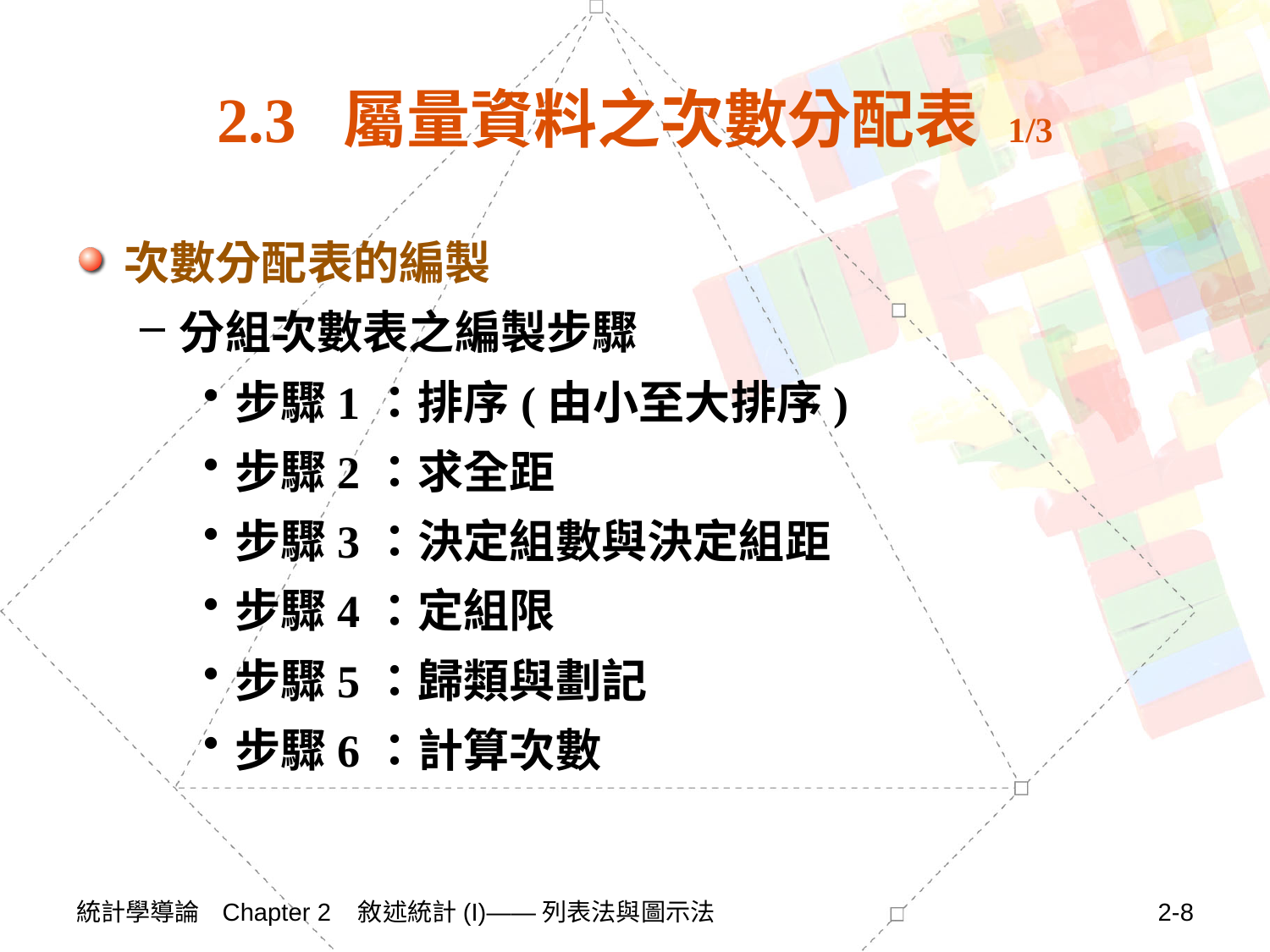

# 2.3  屬量資料之次數分配表 1/3
次數分配表的編製
分組次數表之編製步驟
步驟1：排序(由小至大排序)
步驟2：求全距
步驟3：決定組數與決定組距
步驟4：定組限
步驟5：歸類與劃記
步驟6：計算次數
統計學導論   Chapter 2   敘述統計(I)——列表法與圖示法
2-8